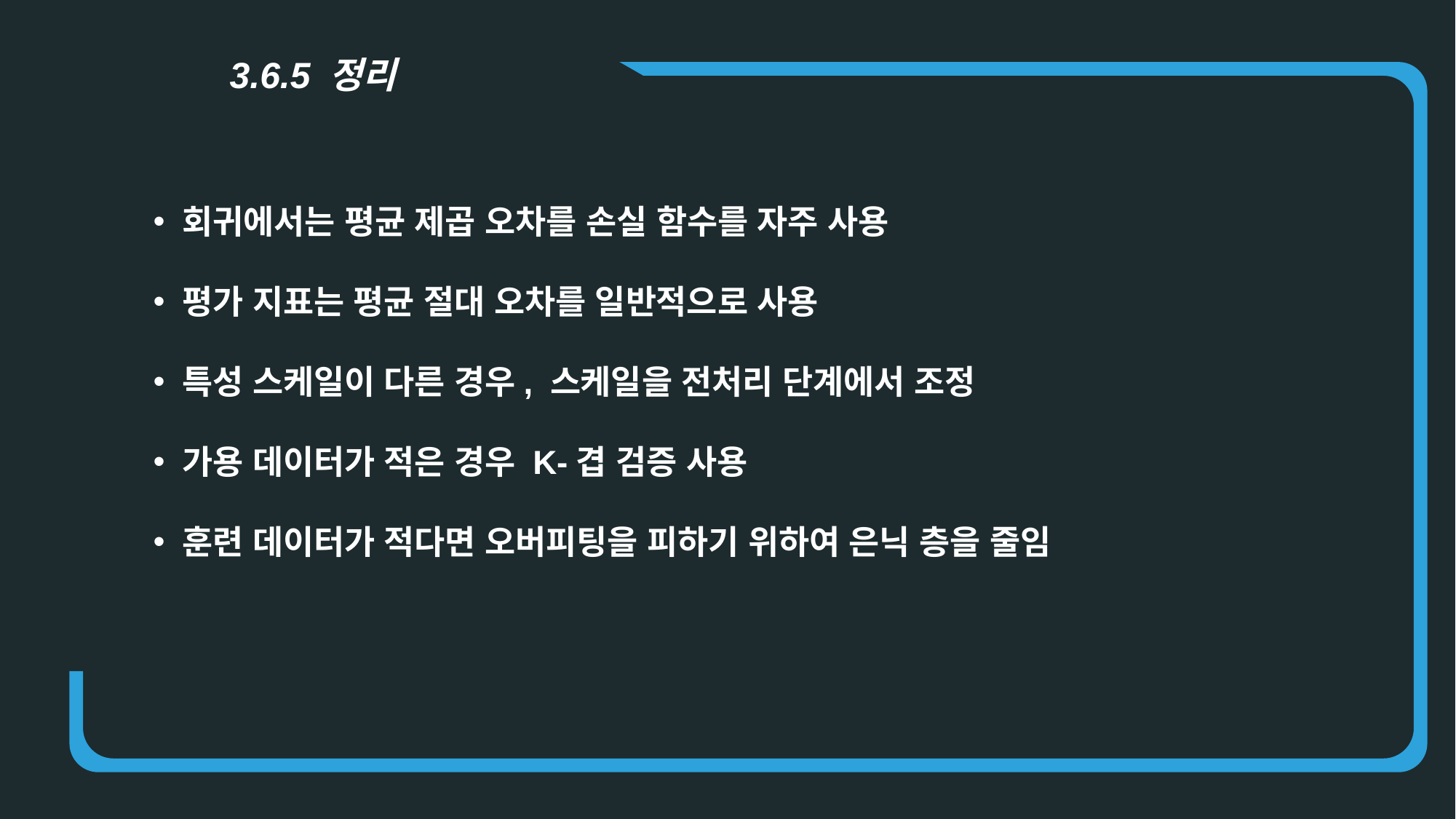

3.6.5 정리

 회귀에서는 평균 제곱 오차를 손실 함수를 자주 사용

 평가 지표는 평균 절대 오차를 일반적으로 사용

 특성 스케일이 다른 경우, 스케일을 전처리 단계에서 조정

 가용 데이터가 적은 경우 K-겹 검증 사용

 훈련 데이터가 적다면 오버피팅을 피하기 위하여 은닉 층을 줄임